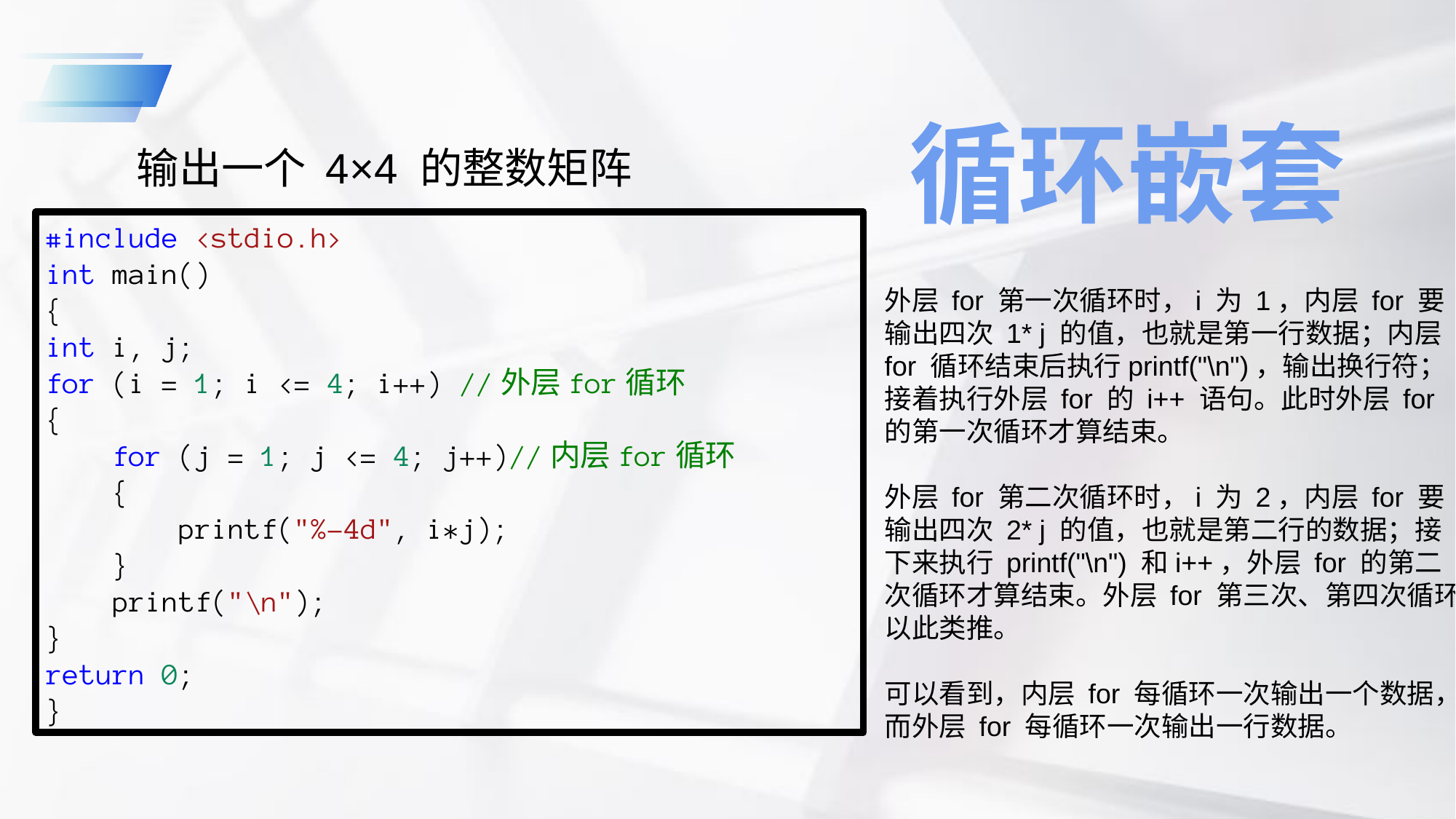

循环嵌套
输出一个 4×4 的整数矩阵
#include <stdio.h>
int main()
{
int i, j;
for (i = 1; i <= 4; i++) //外层for循环
{
    for (j = 1; j <= 4; j++)//内层for循环
    {
        printf("%-4d", i*j);
    }
    printf("\n");
}
return 0;
}
外层 for 第一次循环时，i 为 1，内层 for 要输出四次 1* j 的值，也就是第一行数据；内层 for 循环结束后执行printf("\n")，输出换行符；接着执行外层 for 的 i++ 语句。此时外层 for 的第一次循环才算结束。

外层 for 第二次循环时，i 为 2，内层 for 要输出四次 2* j 的值，也就是第二行的数据；接下来执行 printf("\n") 和i++，外层 for 的第二次循环才算结束。外层 for 第三次、第四次循环以此类推。

可以看到，内层 for 每循环一次输出一个数据，而外层 for 每循环一次输出一行数据。